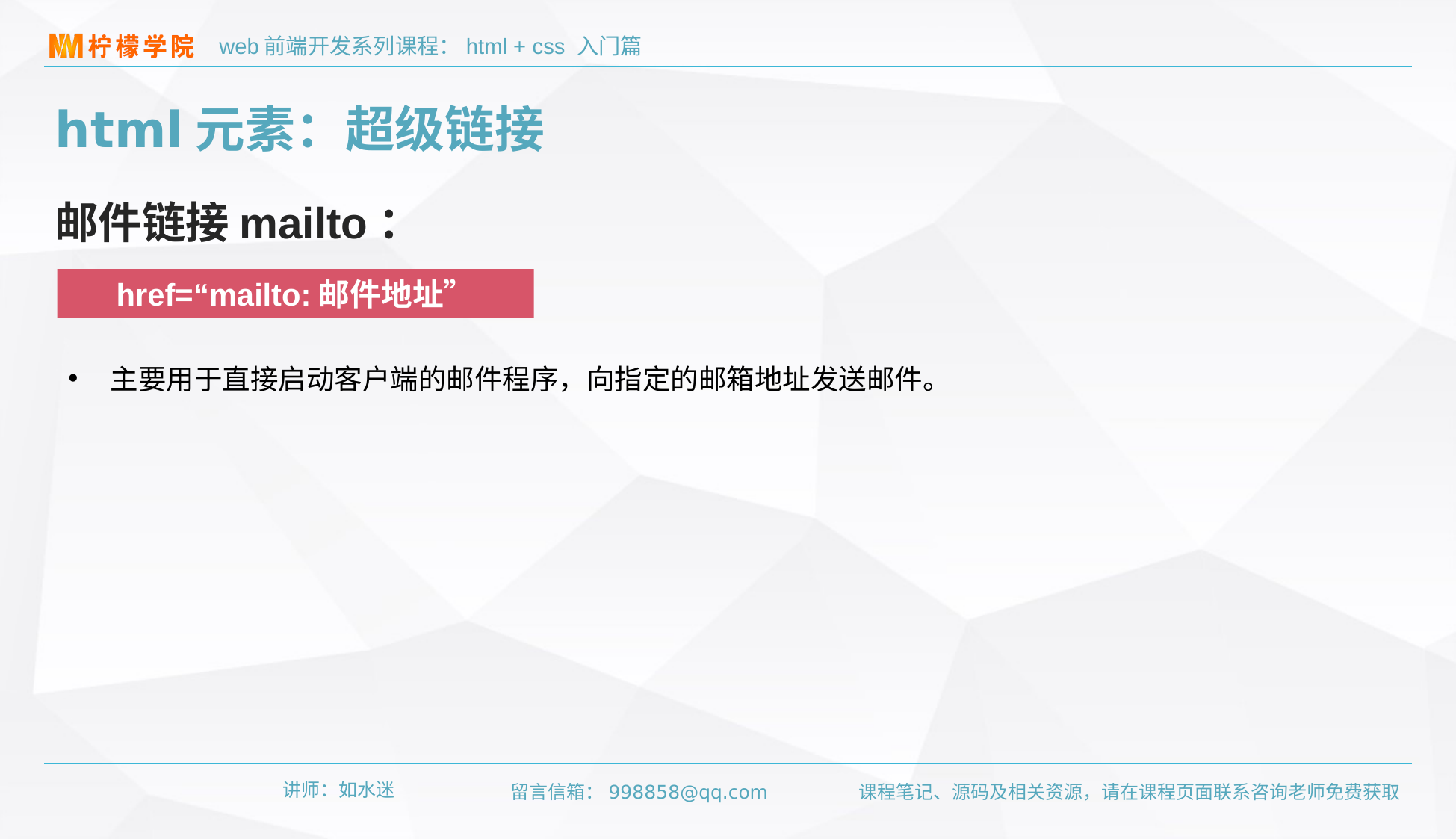

html元素：超级链接
邮件链接mailto：
href=“mailto:邮件地址”
主要用于直接启动客户端的邮件程序，向指定的邮箱地址发送邮件。